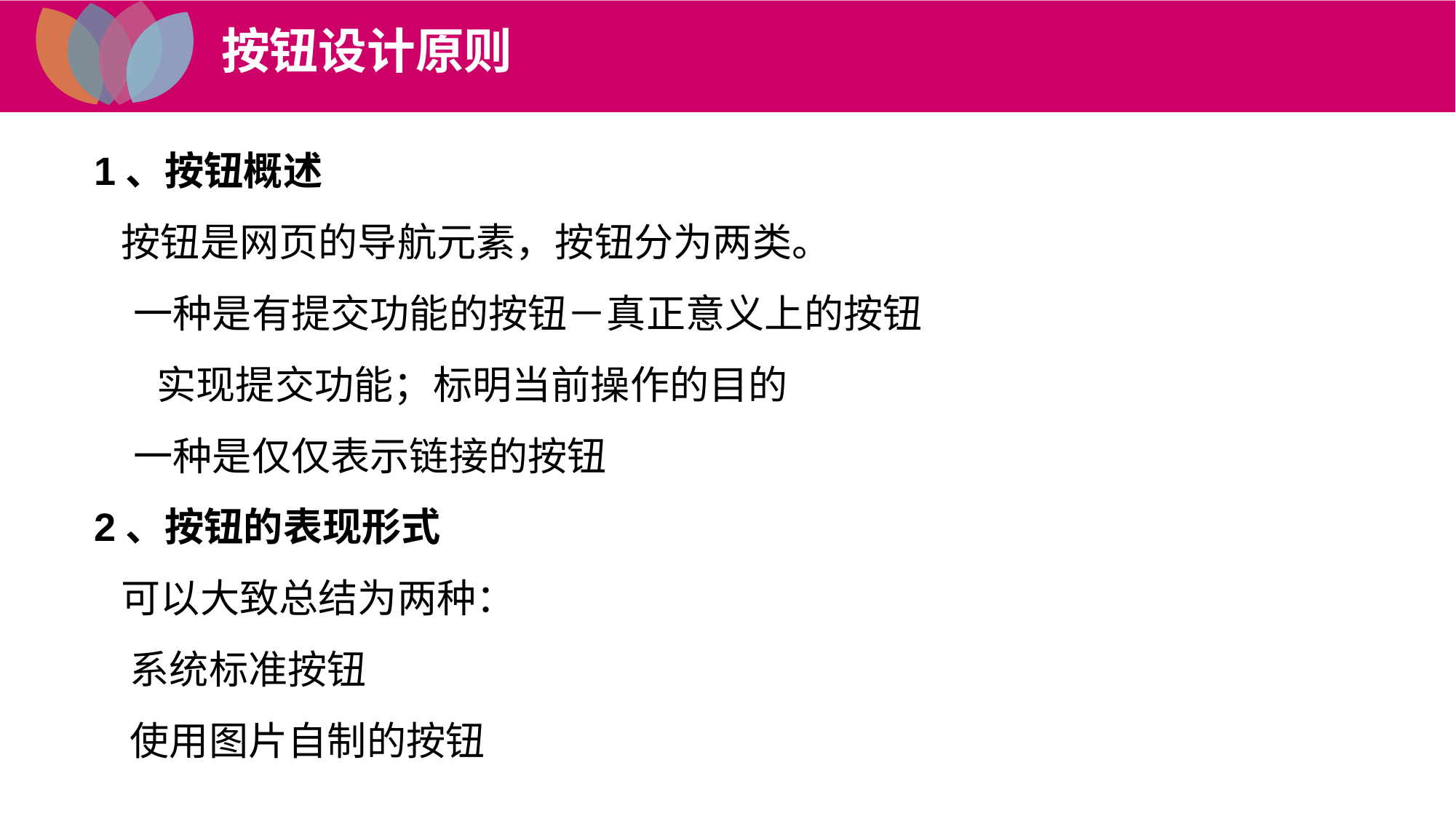

按钮设计原则
1、按钮概述
  按钮是网页的导航元素，按钮分为两类。
　一种是有提交功能的按钮－真正意义上的按钮
      实现提交功能；标明当前操作的目的
　一种是仅仅表示链接的按钮
2、按钮的表现形式
  可以大致总结为两种：
   系统标准按钮
   使用图片自制的按钮